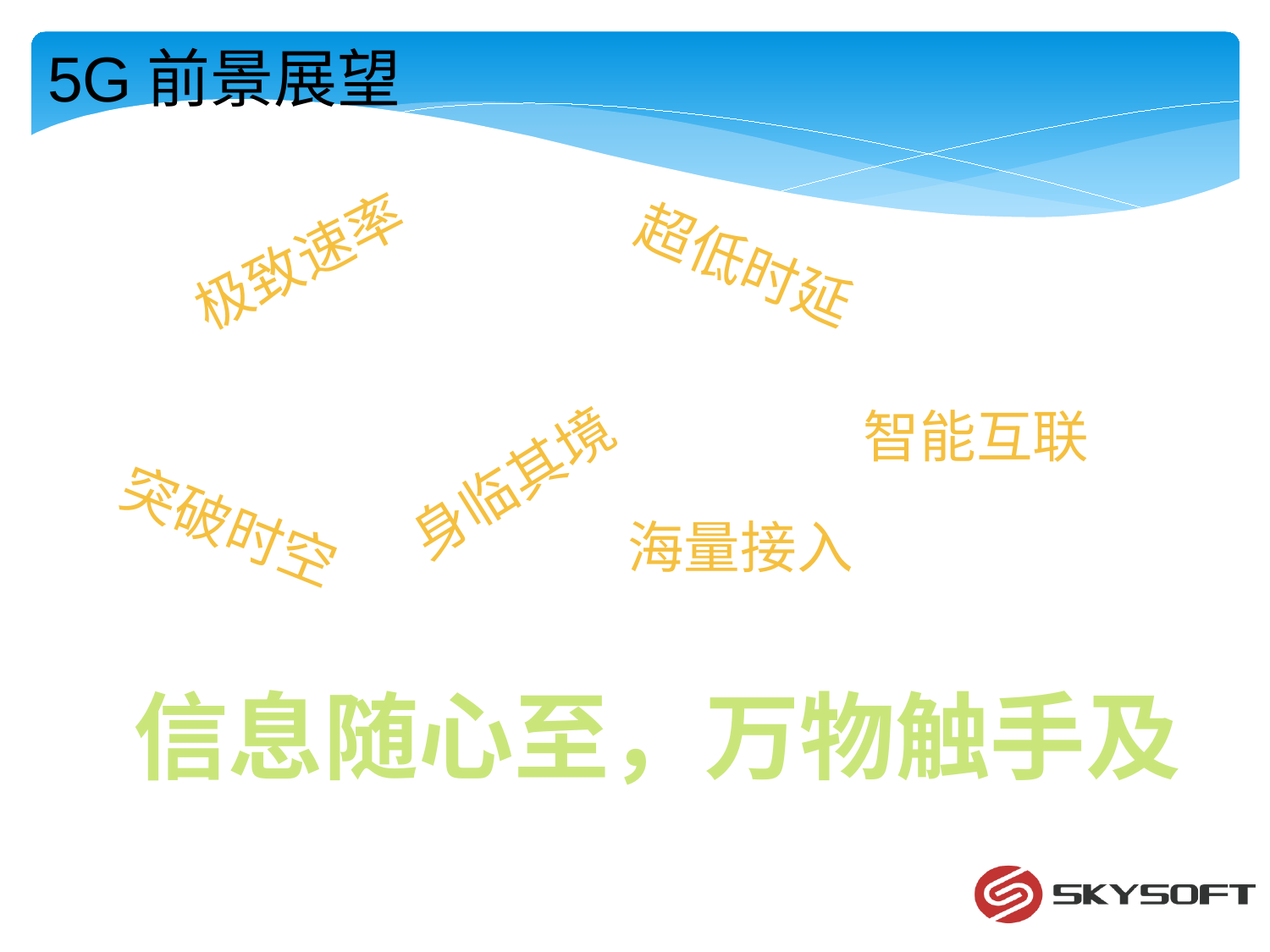

5G前景展望
极致速率
超低时延
智能互联
身临其境
突破时空
海量接入
信息随心至，万物触手及